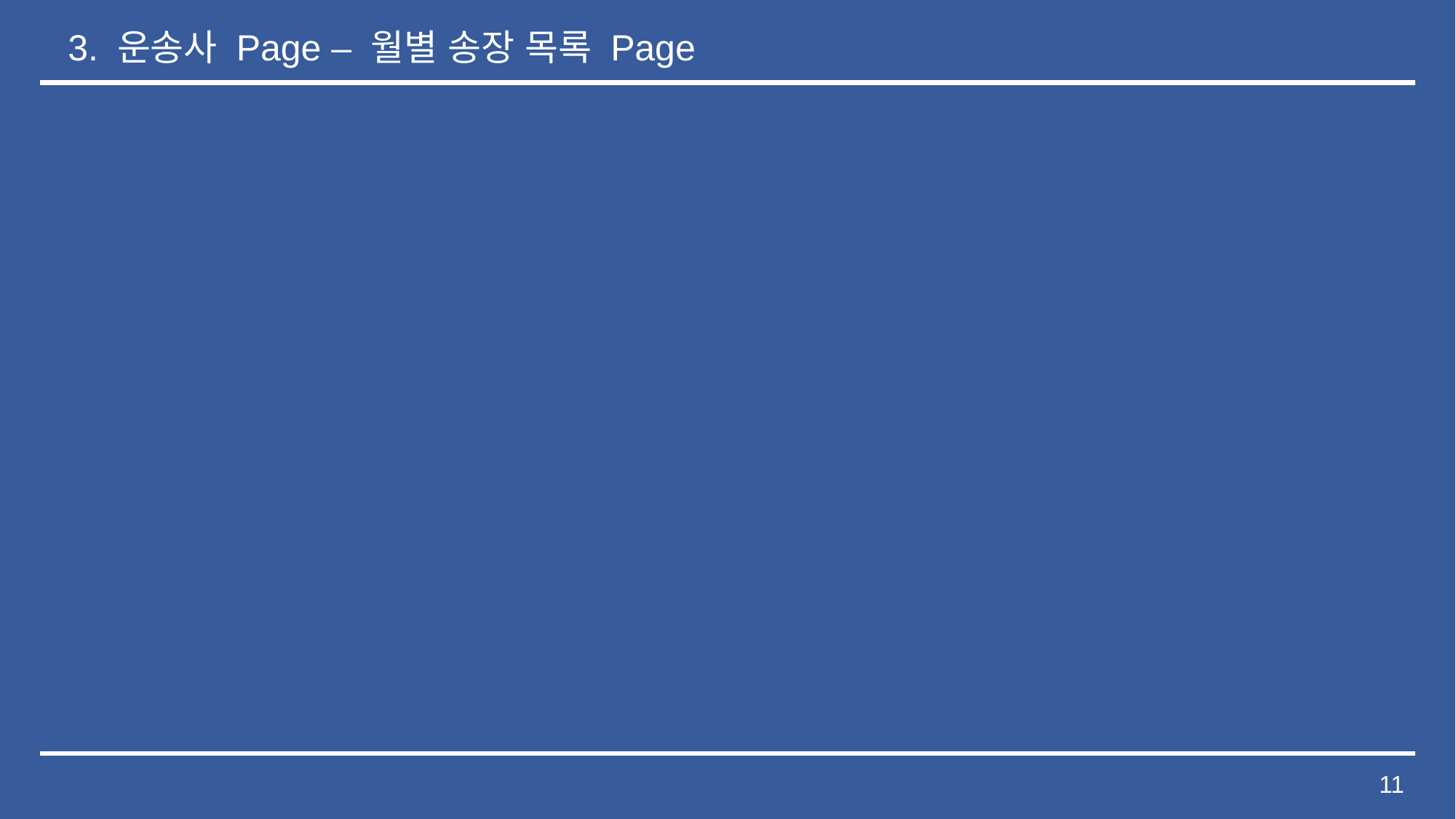

3. 운송사 Page – 월별 송장 목록 Page
11